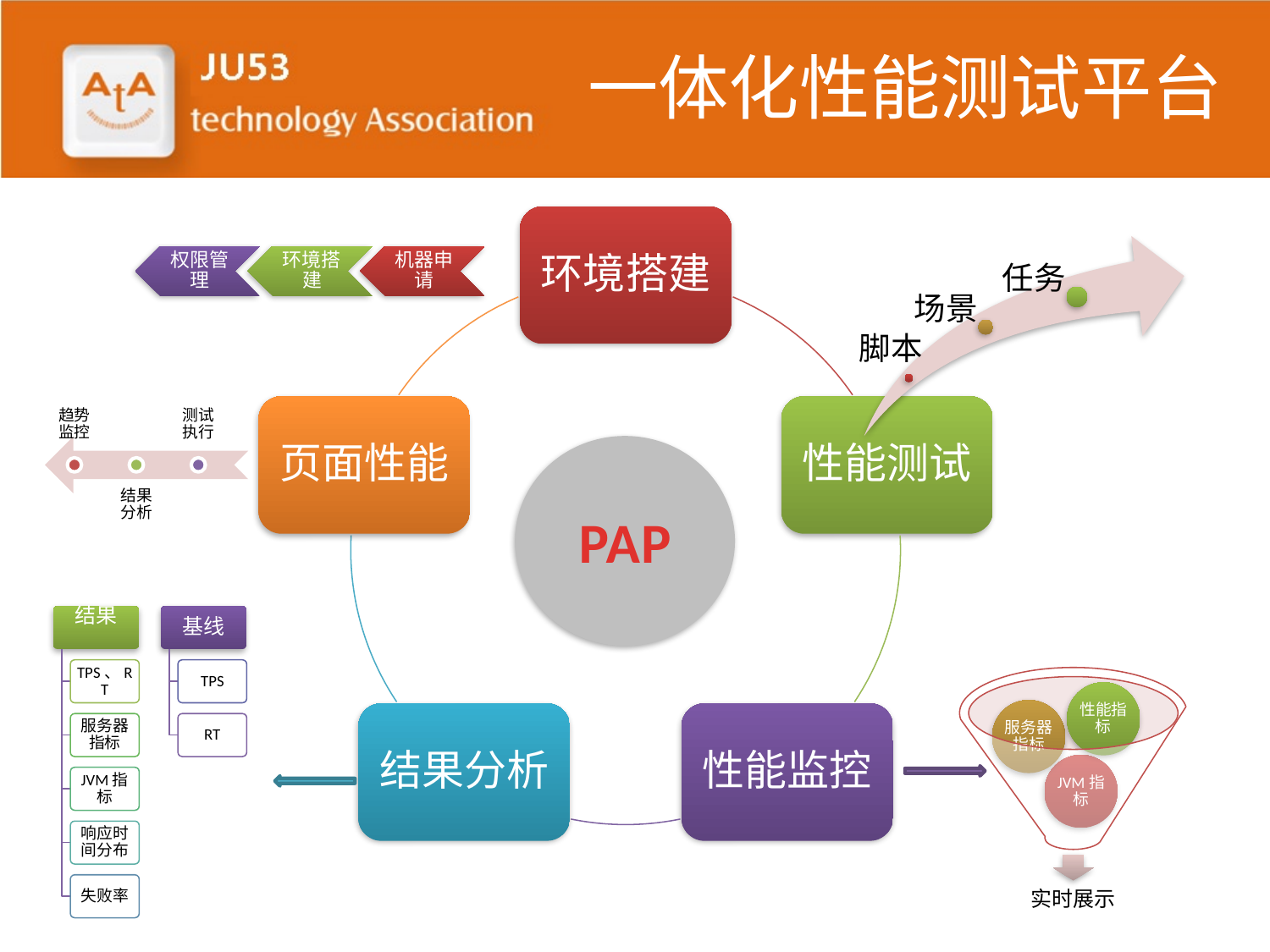

# 一体化性能测试平台
环境搭建
性能测试
性能监控
结果分析
页面性能
机器申请
环境搭建
权限管理
脚本
场景
任务
趋势监控
结果分析
测试执行
PAP
结果
TPS、RT
服务器指标
JVM指标
响应时间分布
失败率
基线
TPS
RT
实时展示
JVM指标
服务器指标
性能指标